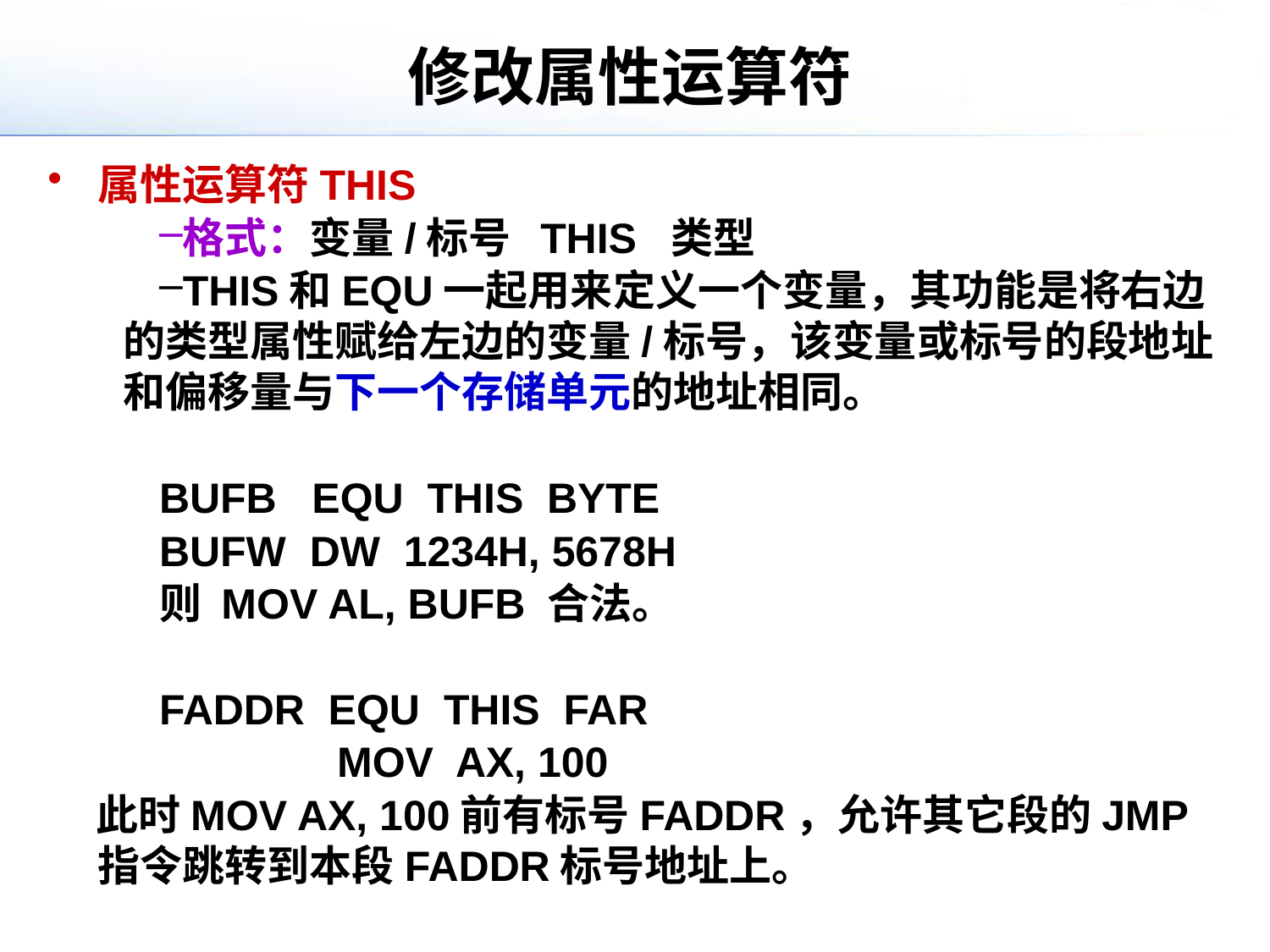

# 修改属性运算符
属性运算符THIS
格式：变量/标号  THIS  类型
THIS和EQU一起用来定义一个变量，其功能是将右边的类型属性赋给左边的变量/标号，该变量或标号的段地址和偏移量与下一个存储单元的地址相同。

BUFB   EQU  THIS  BYTE
BUFW  DW  1234H, 5678H
则 MOV AL, BUFB 合法。

FADDR  EQU  THIS  FAR
               MOV  AX, 100
    此时MOV AX, 100前有标号FADDR，允许其它段的JMP指令跳转到本段FADDR标号地址上。